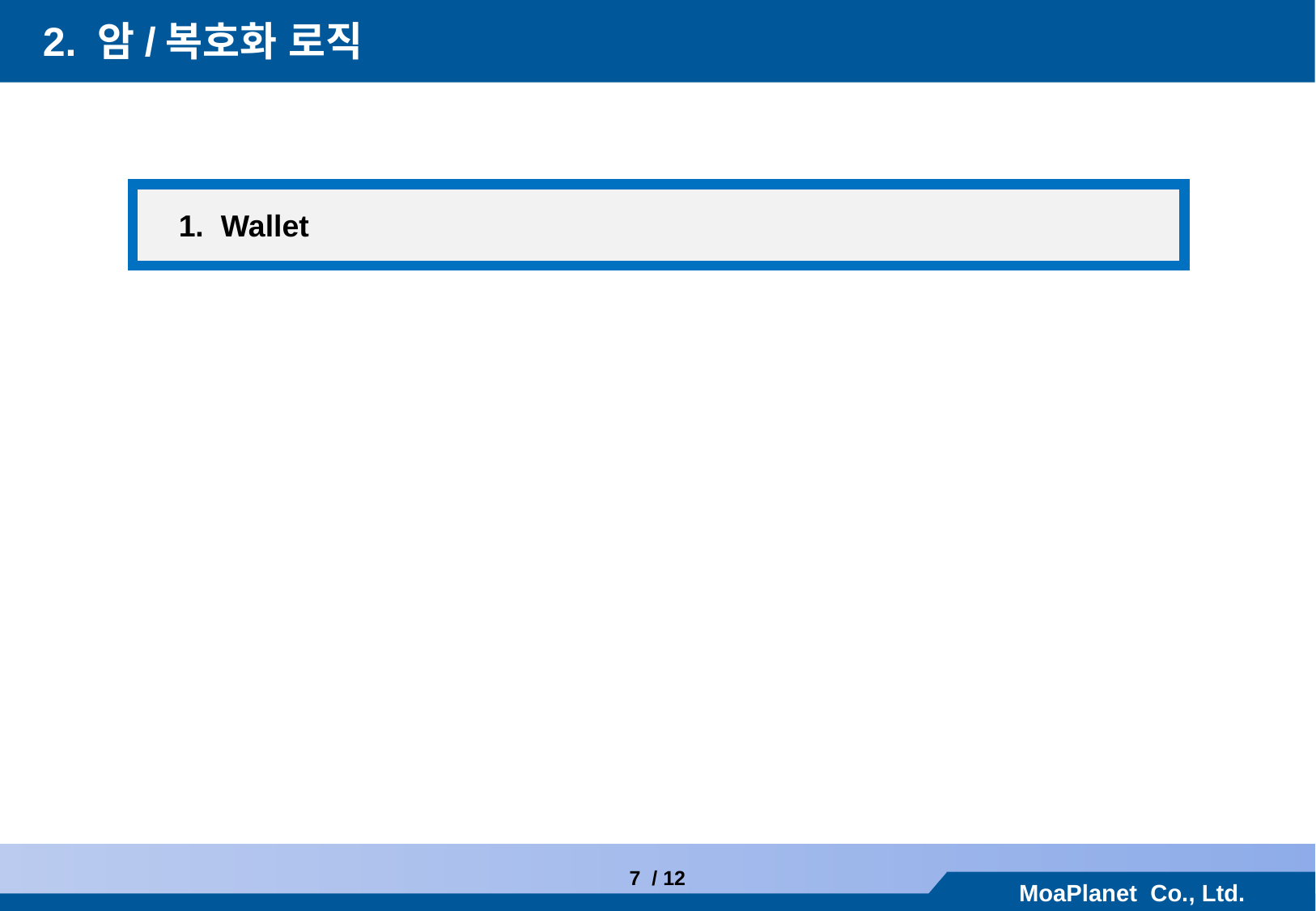

2. 암/복호화 로직
    1.  Wallet
7  / 12